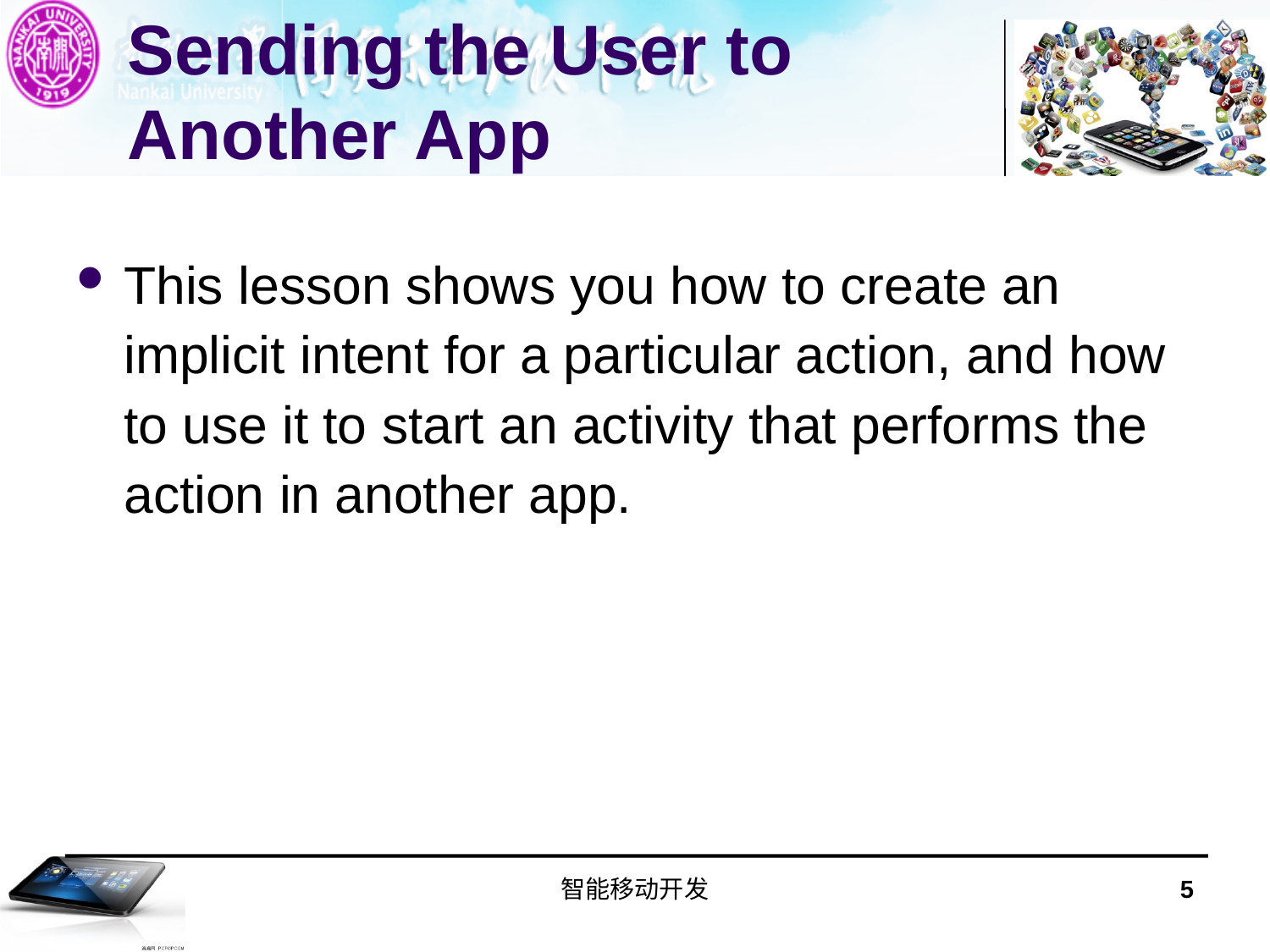

# Sending the User to Another App
This lesson shows you how to create an implicit intent for a particular action, and how to use it to start an activity that performs the action in another app.
智能移动开发
5